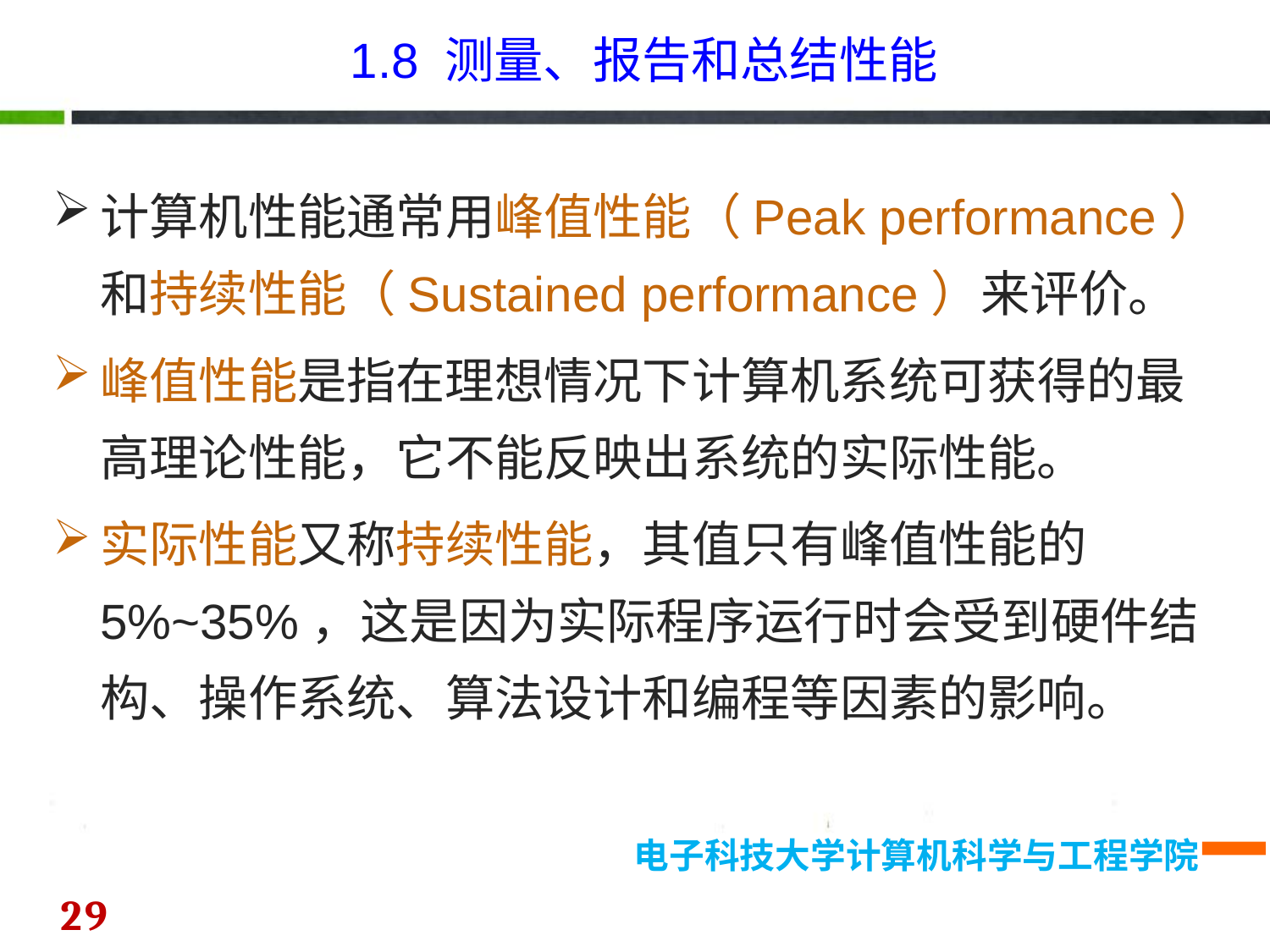

1.8 测量、报告和总结性能
计算机性能通常用峰值性能（Peak performance）和持续性能（Sustained performance）来评价。
峰值性能是指在理想情况下计算机系统可获得的最高理论性能，它不能反映出系统的实际性能。
实际性能又称持续性能，其值只有峰值性能的5%~35%，这是因为实际程序运行时会受到硬件结构、操作系统、算法设计和编程等因素的影响。